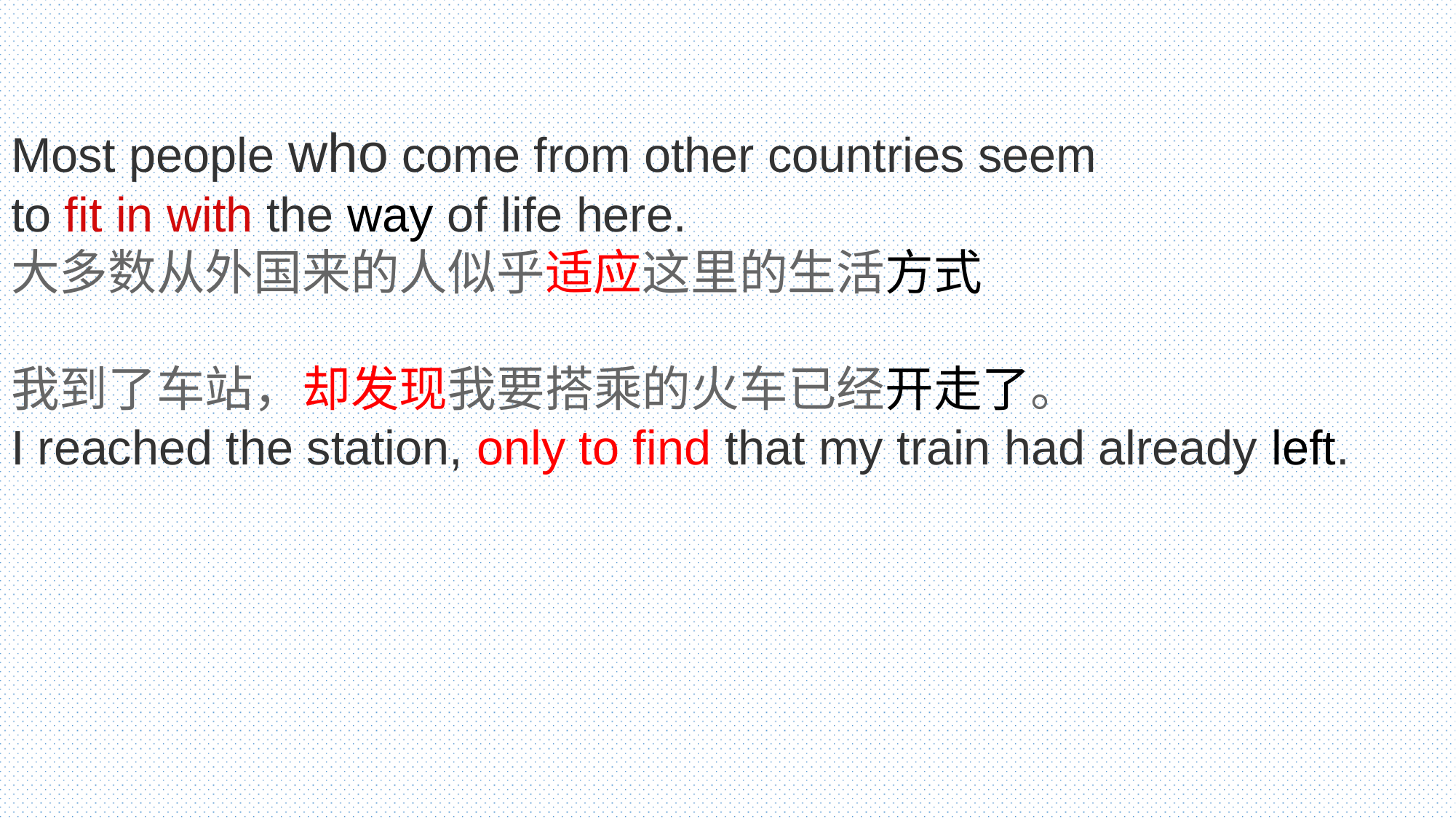

Most people who come from other countries seem to fit in with the way of life here.
大多数从外国来的人似乎适应这里的生活方式

我到了车站，却发现我要搭乘的火车已经开走了。
I reached the station, only to find that my train had already left.